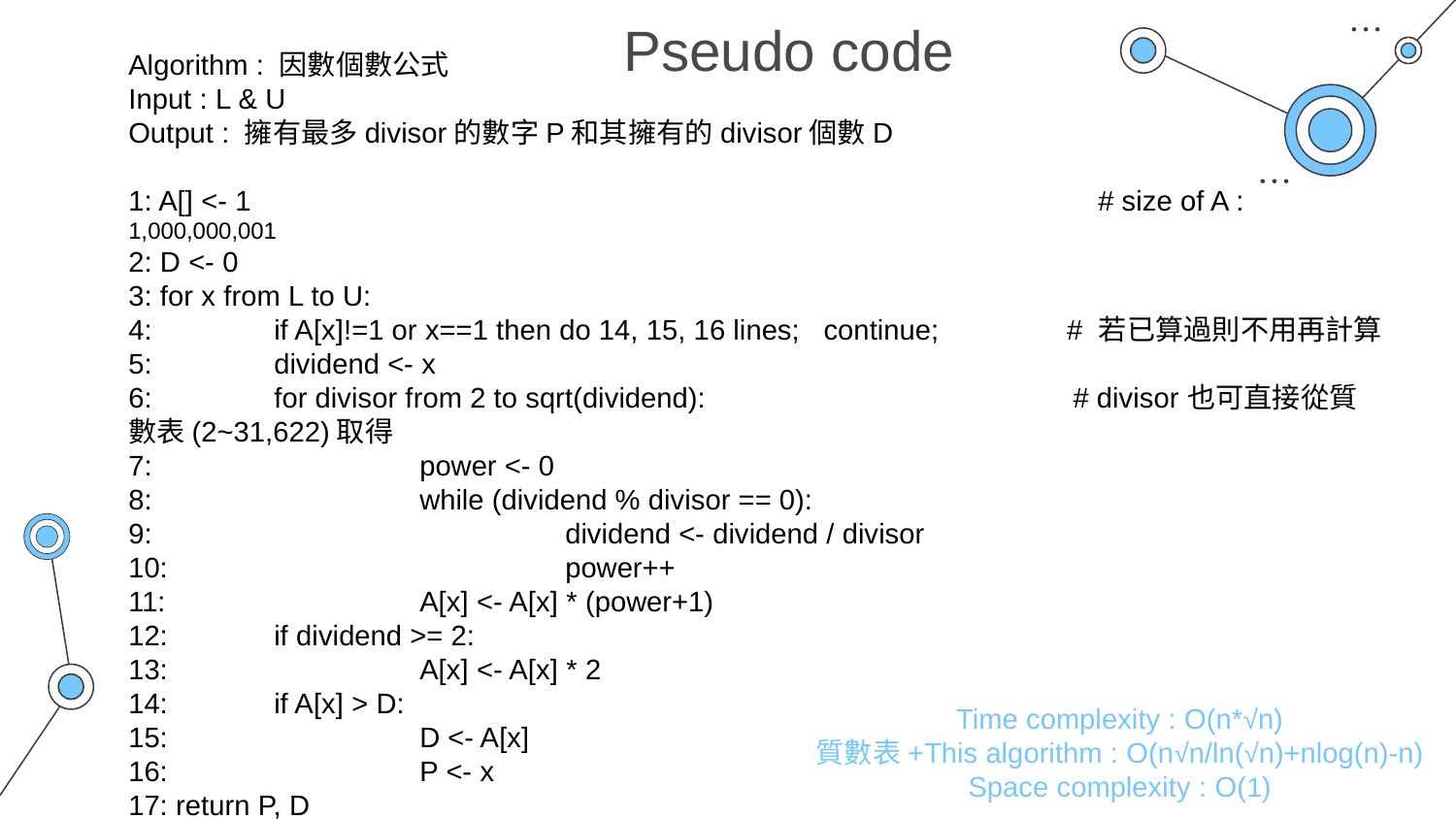

# Pseudo code
Algorithm : 因數個數公式
Input : L & U
Output : 擁有最多divisor的數字P和其擁有的divisor個數D

1: A[] <- 1                                                                                                          # size of A : 1,000,000,001
2: D <- 0
3: for x from L to U:
4:	if A[x]!=1 or x==1 then do 14, 15, 16 lines;   continue;                # 若已算過則不用再計算
5:	dividend <- x
6: 	for divisor from 2 to sqrt(dividend):                                              # divisor也可直接從質數表(2~31,622)取得
7: 		power <- 0
8: 		while (dividend % divisor == 0):
9: 			dividend <- dividend / divisor
10:			power++
11:		A[x] <- A[x] * (power+1)
12: 	if dividend >= 2:
13:		A[x] <- A[x] * 2
14:	if A[x] > D:
15:		D <- A[x]
16:		P <- x
17: return P, D

Time complexity : O(n*√n)
質數表+This algorithm : O(n√n/ln(√n)+nlog(n)-n)
Space complexity : O(1)